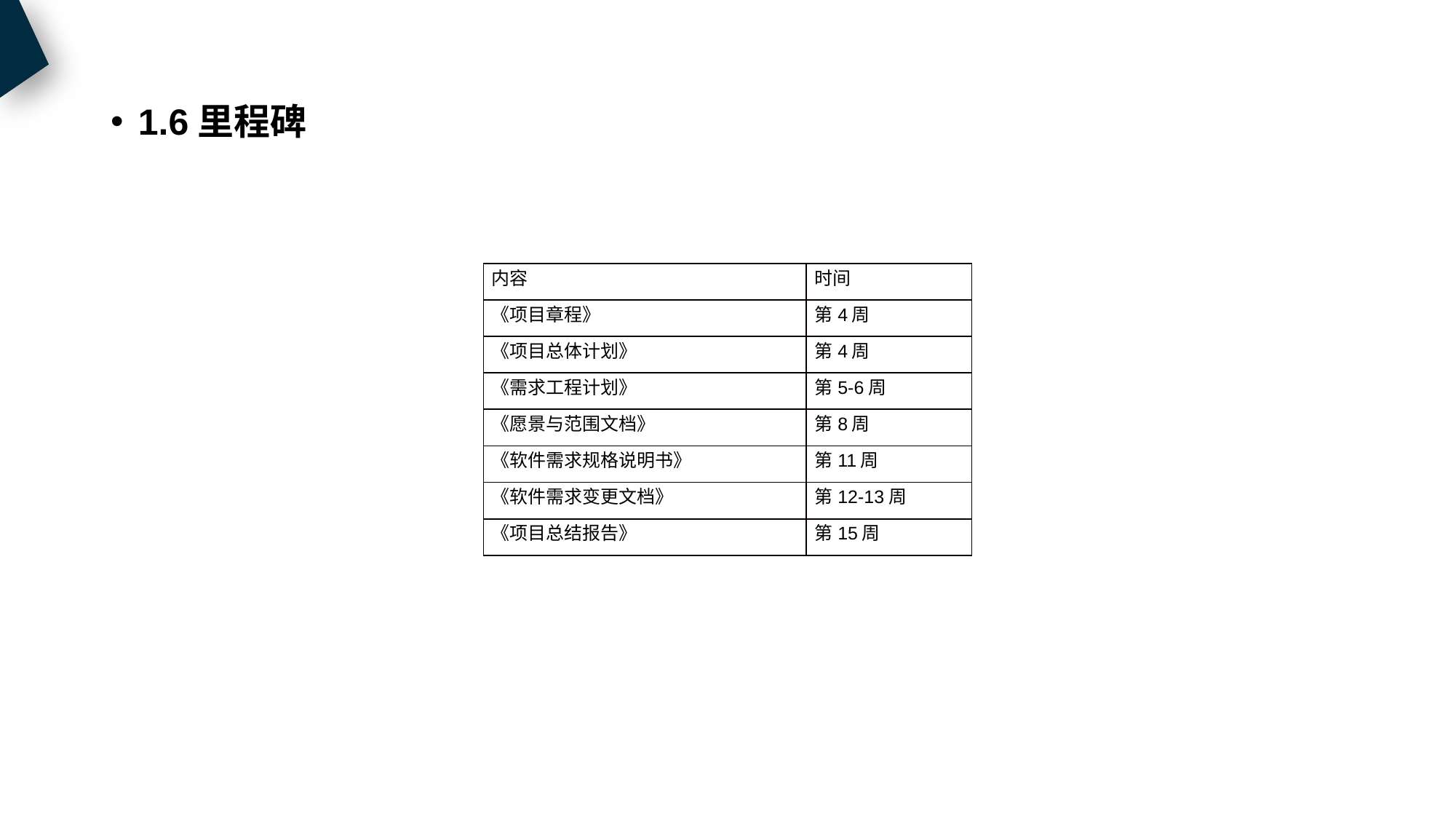

1.6里程碑

| 内容 | 时间 |
| --- | --- |
| 《项目章程》 | 第4周 |
| 《项目总体计划》 | 第4周 |
| 《需求工程计划》 | 第5-6周 |
| 《愿景与范围文档》 | 第8周 |
| 《软件需求规格说明书》 | 第11周 |
| 《软件需求变更文档》 | 第12-13周 |
| 《项目总结报告》 | 第15周 |